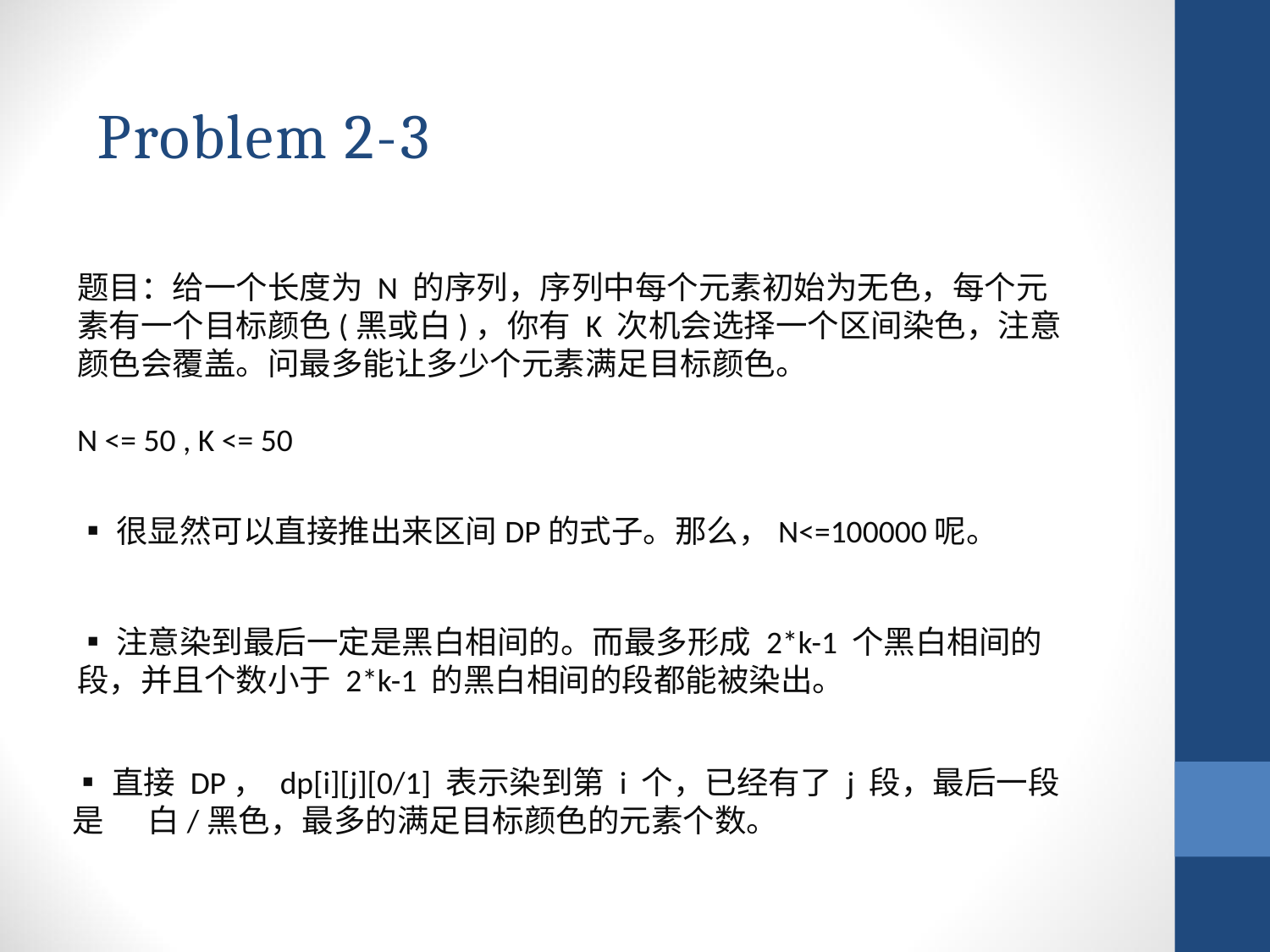

Problem 2-3
题目：给一个长度为 N 的序列，序列中每个元素初始为无色，每个元素有一个目标颜色(黑或白)，你有 K 次机会选择一个区间染色，注意颜色会覆盖。问最多能让多少个元素满足目标颜色。

N <= 50 , K <= 50
▪很显然可以直接推出来区间DP的式子。那么，N<=100000呢。
▪注意染到最后一定是黑白相间的。而最多形成 2*k-1 个黑白相间的段，并且个数小于 2*k-1 的黑白相间的段都能被染出。
▪直接 DP， dp[i][j][0/1] 表示染到第 i 个，已经有了 j 段，最后一段是      白/黑色，最多的满足目标颜色的元素个数。